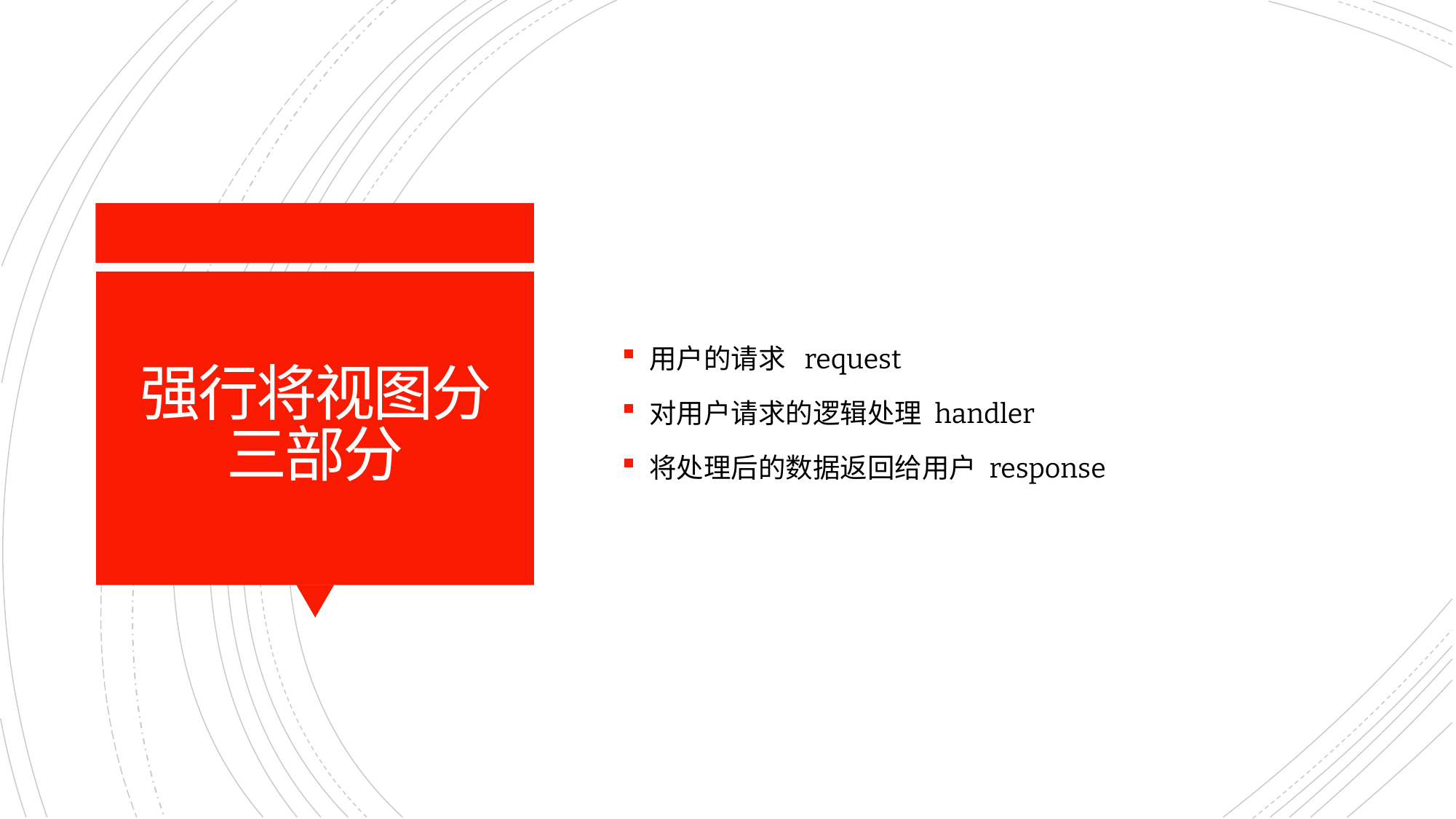

用户的请求  request
对用户请求的逻辑处理 handler
将处理后的数据返回给用户 response
# 强行将视图分三部分